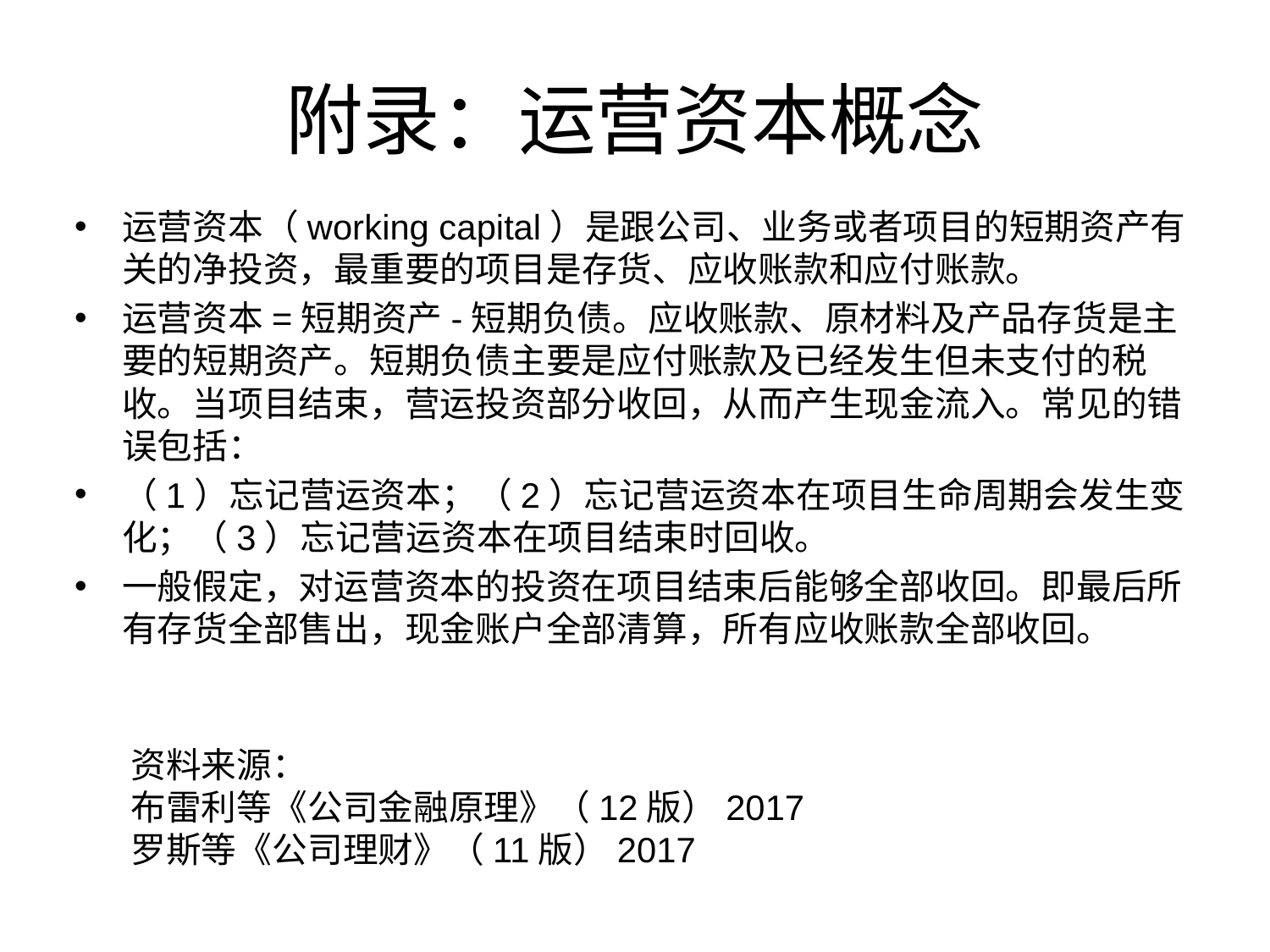

# 附录：运营资本概念
运营资本（working capital）是跟公司、业务或者项目的短期资产有关的净投资，最重要的项目是存货、应收账款和应付账款。
运营资本=短期资产-短期负债。应收账款、原材料及产品存货是主要的短期资产。短期负债主要是应付账款及已经发生但未支付的税收。当项目结束，营运投资部分收回，从而产生现金流入。常见的错误包括：
（1）忘记营运资本；（2）忘记营运资本在项目生命周期会发生变化；（3）忘记营运资本在项目结束时回收。
一般假定，对运营资本的投资在项目结束后能够全部收回。即最后所有存货全部售出，现金账户全部清算，所有应收账款全部收回。

资料来源：
布雷利等《公司金融原理》（12版）2017
罗斯等《公司理财》（11版）2017